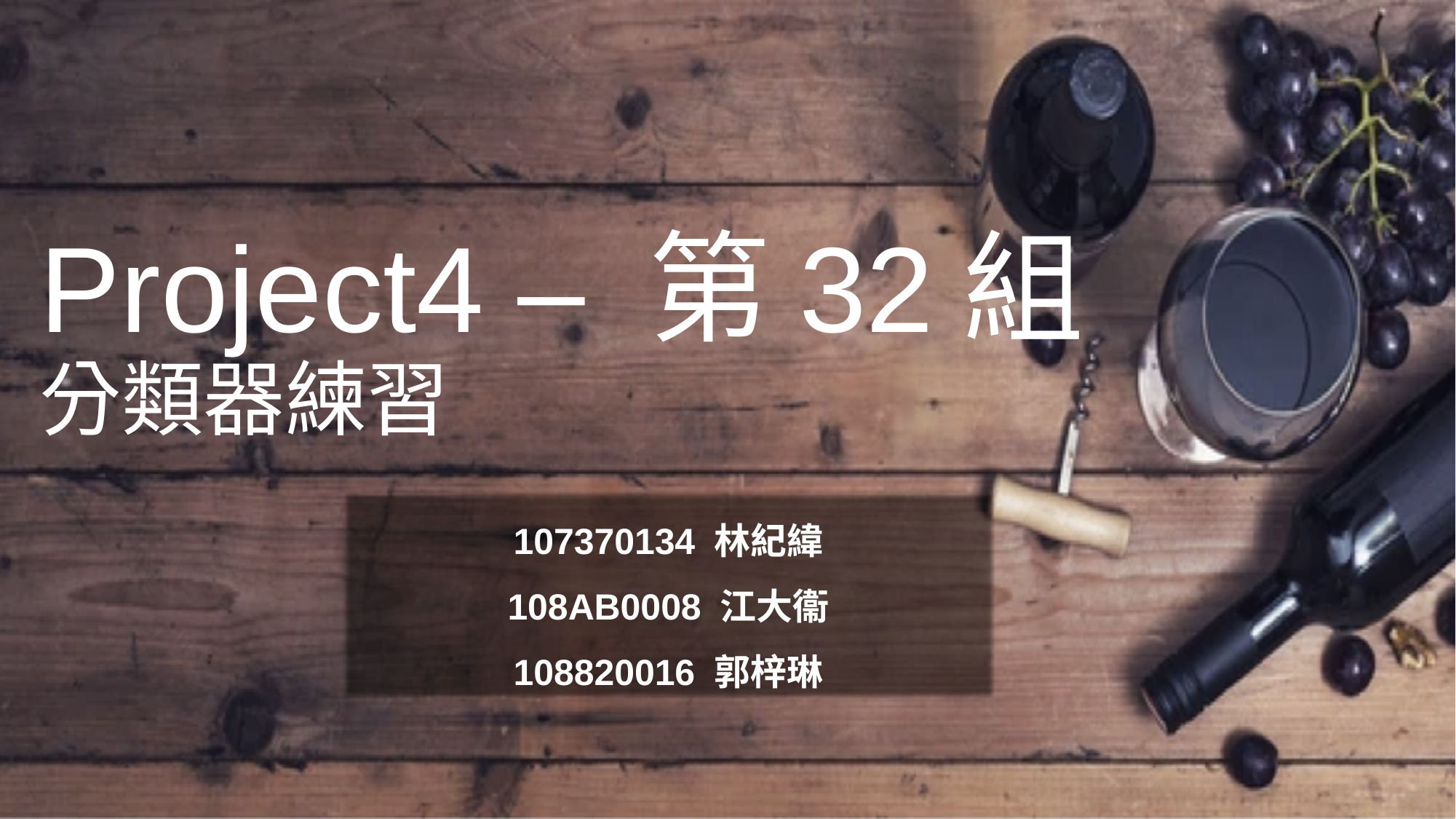

# Project4 – 第32組 分類器練習
107370134 林紀緯
108AB0008 江大衞
108820016 郭梓琳